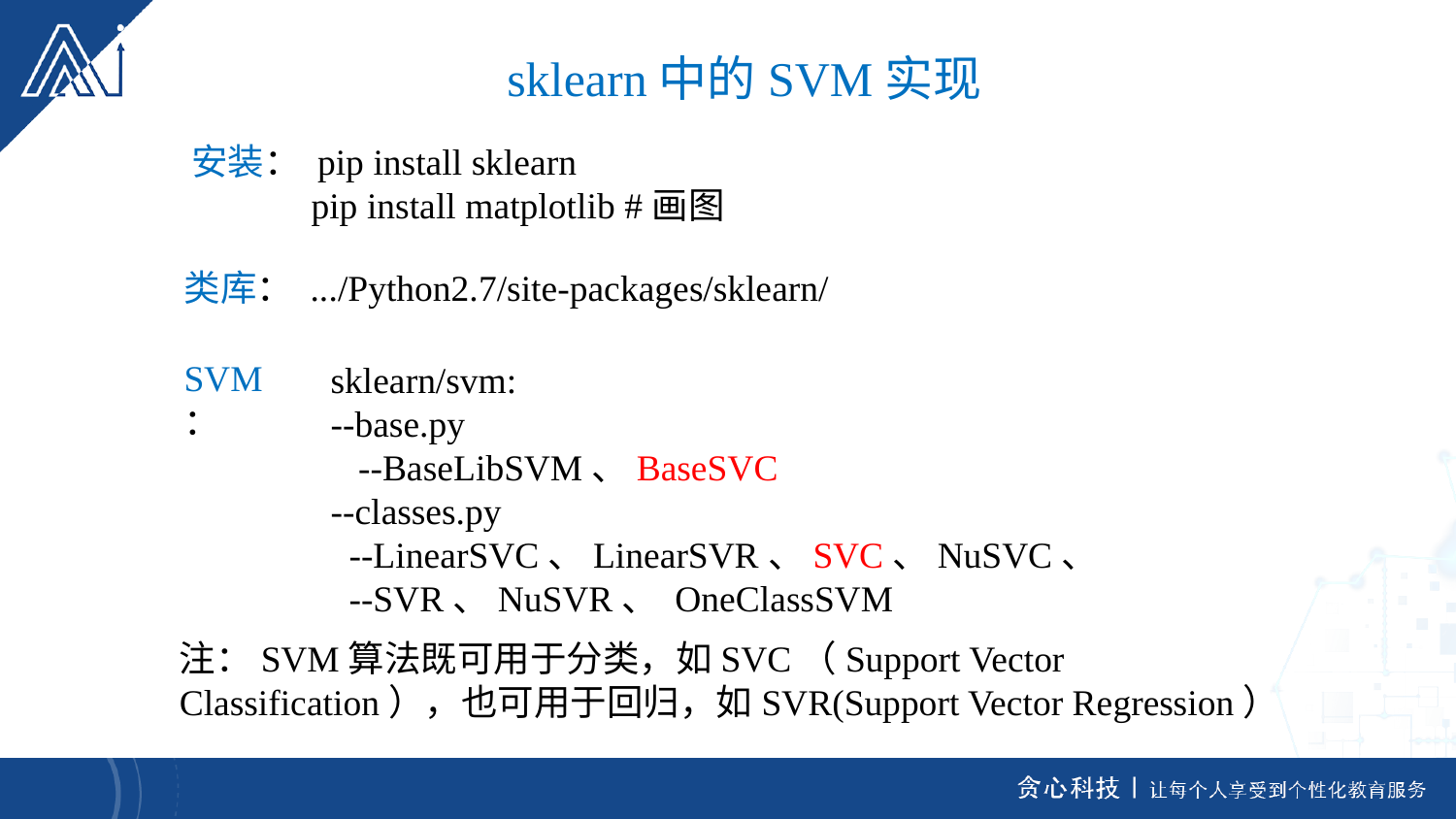

sklearn中的SVM实现
安装： pip install sklearn
             pip install matplotlib #画图
类库： .../Python2.7/site-packages/sklearn/
SVM：
sklearn/svm:
--base.py
   --BaseLibSVM、BaseSVC
--classes.py
  --LinearSVC、LinearSVR、SVC、NuSVC、
  --SVR、NuSVR、 OneClassSVM
注：SVM算法既可用于分类，如SVC（Support Vector Classification），也可用于回归，如SVR(Support Vector Regression）